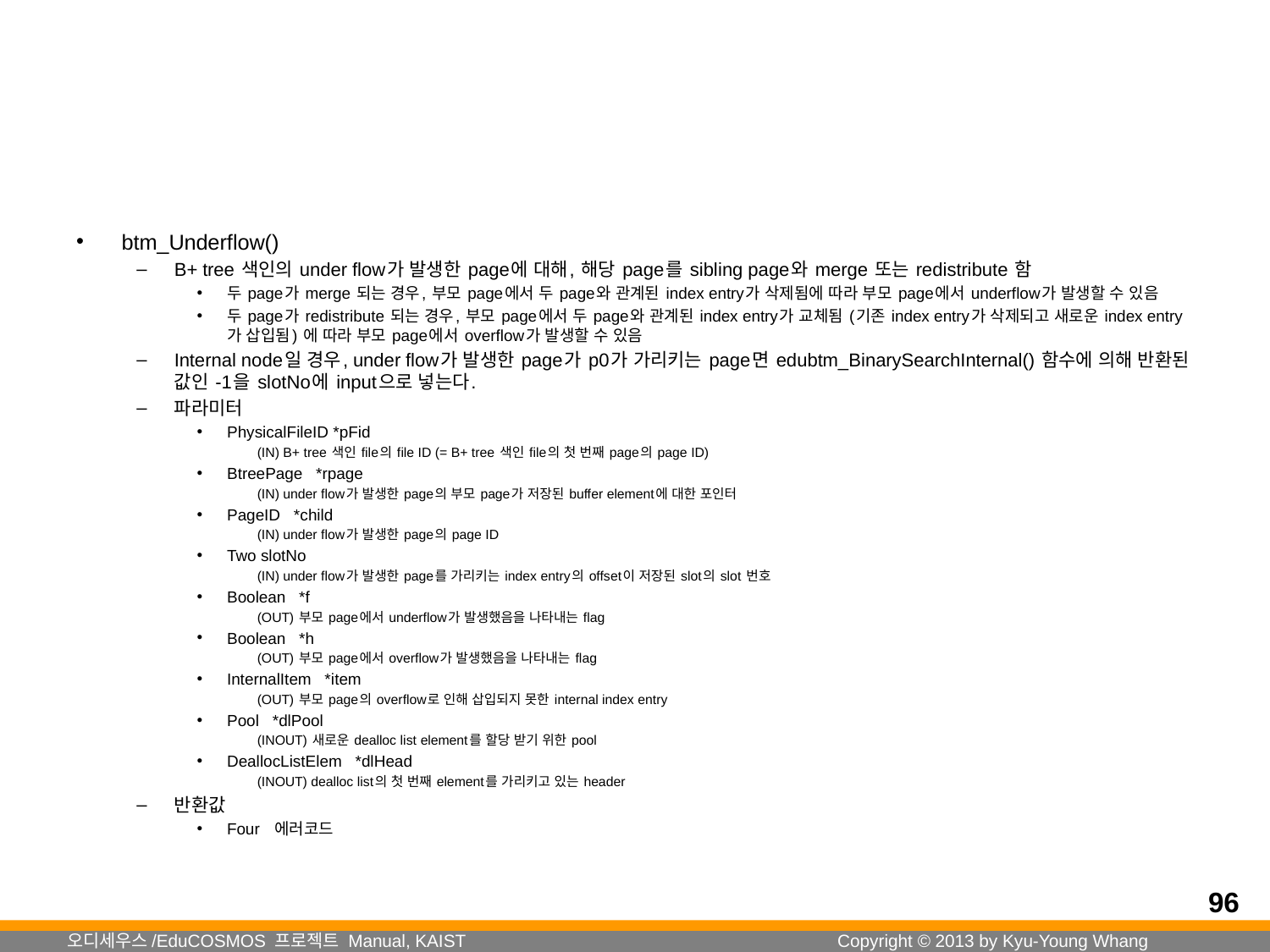

#
btm_Underflow()
B+ tree 색인의 under flow가 발생한 page에 대해, 해당 page를 sibling page와 merge 또는 redistribute 함
두 page가 merge 되는 경우, 부모 page에서 두 page와 관계된 index entry가 삭제됨에 따라 부모 page에서 underflow가 발생할 수 있음
두 page가 redistribute 되는 경우, 부모 page에서 두 page와 관계된 index entry가 교체됨 (기존 index entry가 삭제되고 새로운 index entry가 삽입됨) 에 따라 부모 page에서 overflow가 발생할 수 있음
Internal node일 경우, under flow가 발생한 page가 p0가 가리키는 page면 edubtm_BinarySearchInternal() 함수에 의해 반환된 값인 -1을 slotNo에 input으로 넣는다.
파라미터
PhysicalFileID *pFid
(IN) B+ tree 색인 file의 file ID (= B+ tree 색인 file의 첫 번째 page의 page ID)
BtreePage   *rpage
(IN) under flow가 발생한 page의 부모 page가 저장된 buffer element에 대한 포인터
PageID   *child
(IN) under flow가 발생한 page의 page ID
Two slotNo
(IN) under flow가 발생한 page를 가리키는 index entry의 offset이 저장된 slot의 slot 번호
Boolean   *f
(OUT) 부모 page에서 underflow가 발생했음을 나타내는 flag
Boolean   *h
(OUT) 부모 page에서 overflow가 발생했음을 나타내는 flag
InternalItem   *item
(OUT) 부모 page의 overflow로 인해 삽입되지 못한 internal index entry
Pool   *dlPool
(INOUT) 새로운 dealloc list element를 할당 받기 위한 pool
DeallocListElem   *dlHead
(INOUT) dealloc list의 첫 번째 element를 가리키고 있는 header
반환값
Four   에러코드